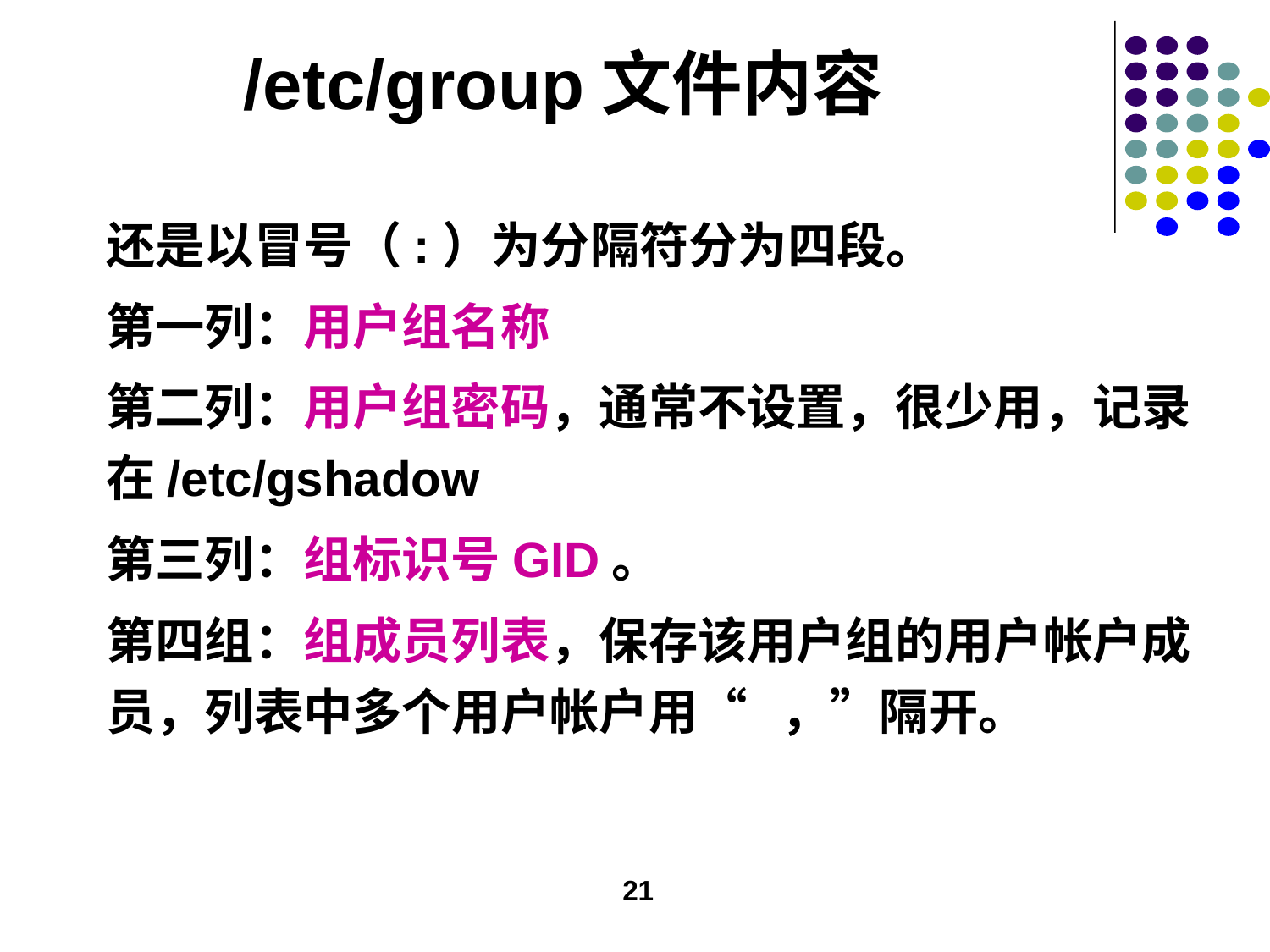

/etc/group文件内容
还是以冒号（:）为分隔符分为四段。
第一列：用户组名称
第二列：用户组密码，通常不设置，很少用，记录在/etc/gshadow
第三列：组标识号GID。
第四组：组成员列表，保存该用户组的用户帐户成员，列表中多个用户帐户用“   ，”隔开。
21